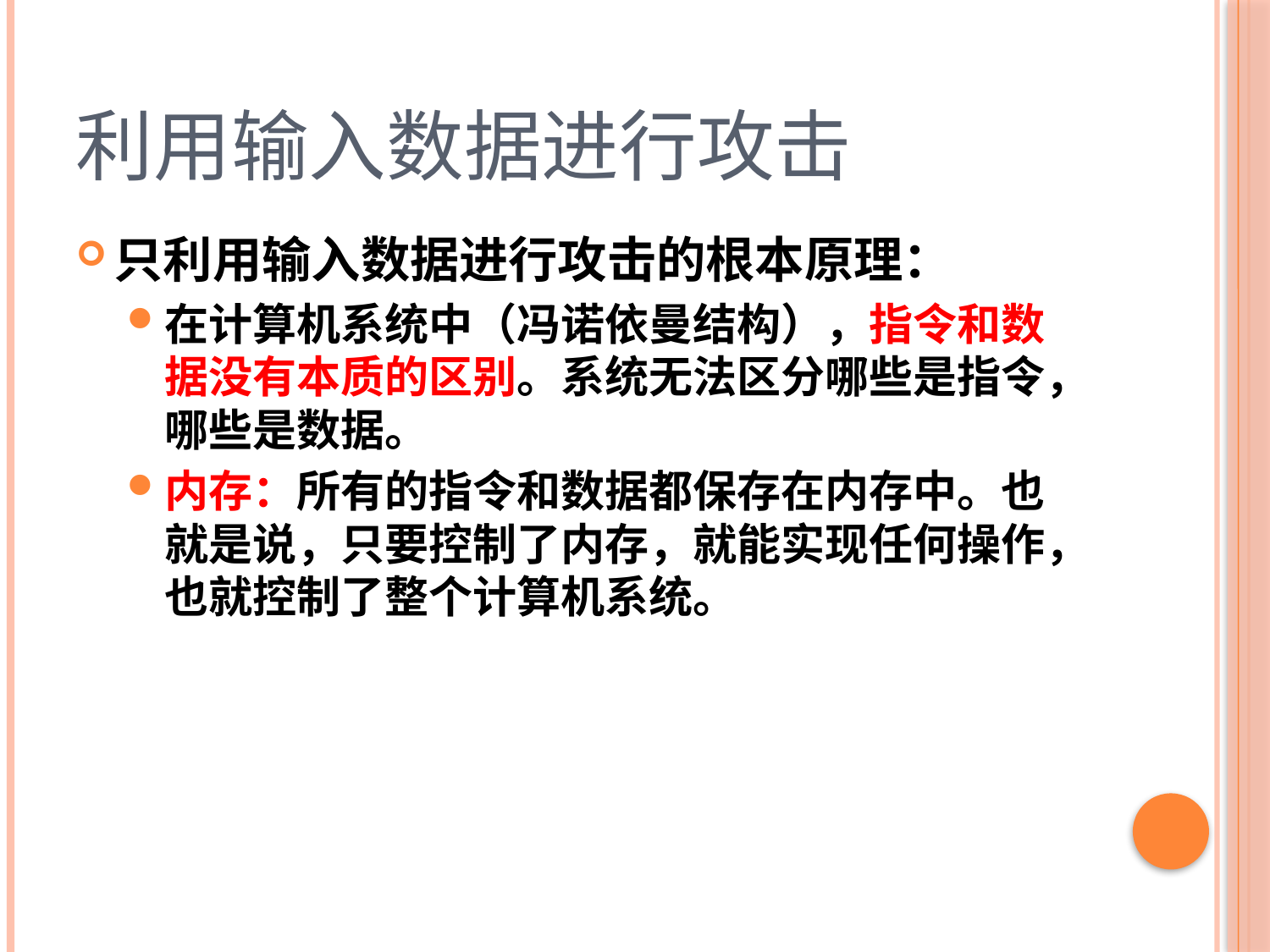

# 利用输入数据进行攻击
只利用输入数据进行攻击的根本原理：
在计算机系统中（冯诺依曼结构），指令和数据没有本质的区别。系统无法区分哪些是指令，哪些是数据。
内存：所有的指令和数据都保存在内存中。也就是说，只要控制了内存，就能实现任何操作，也就控制了整个计算机系统。